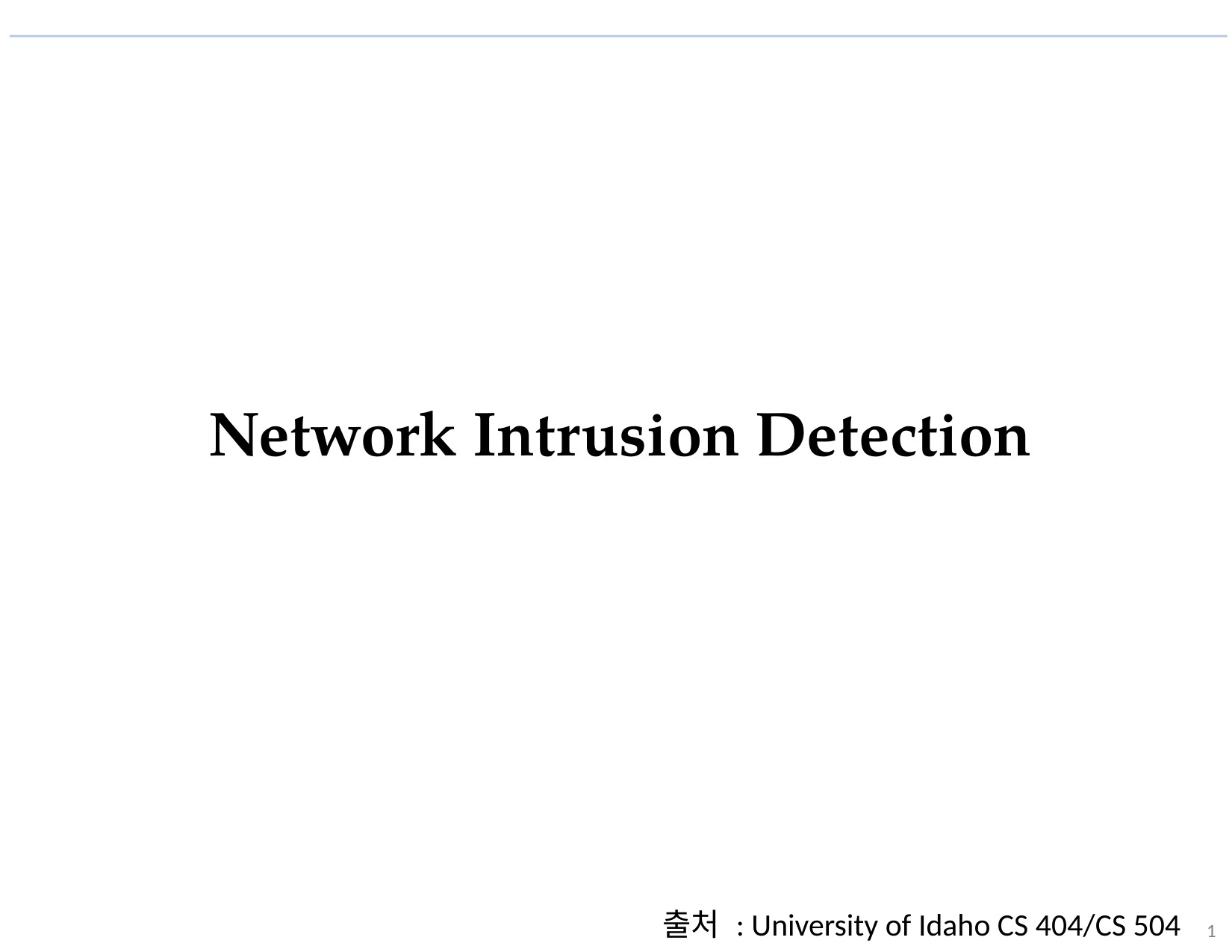

Network Intrusion Detection
출처 : University of Idaho CS 404/CS 504